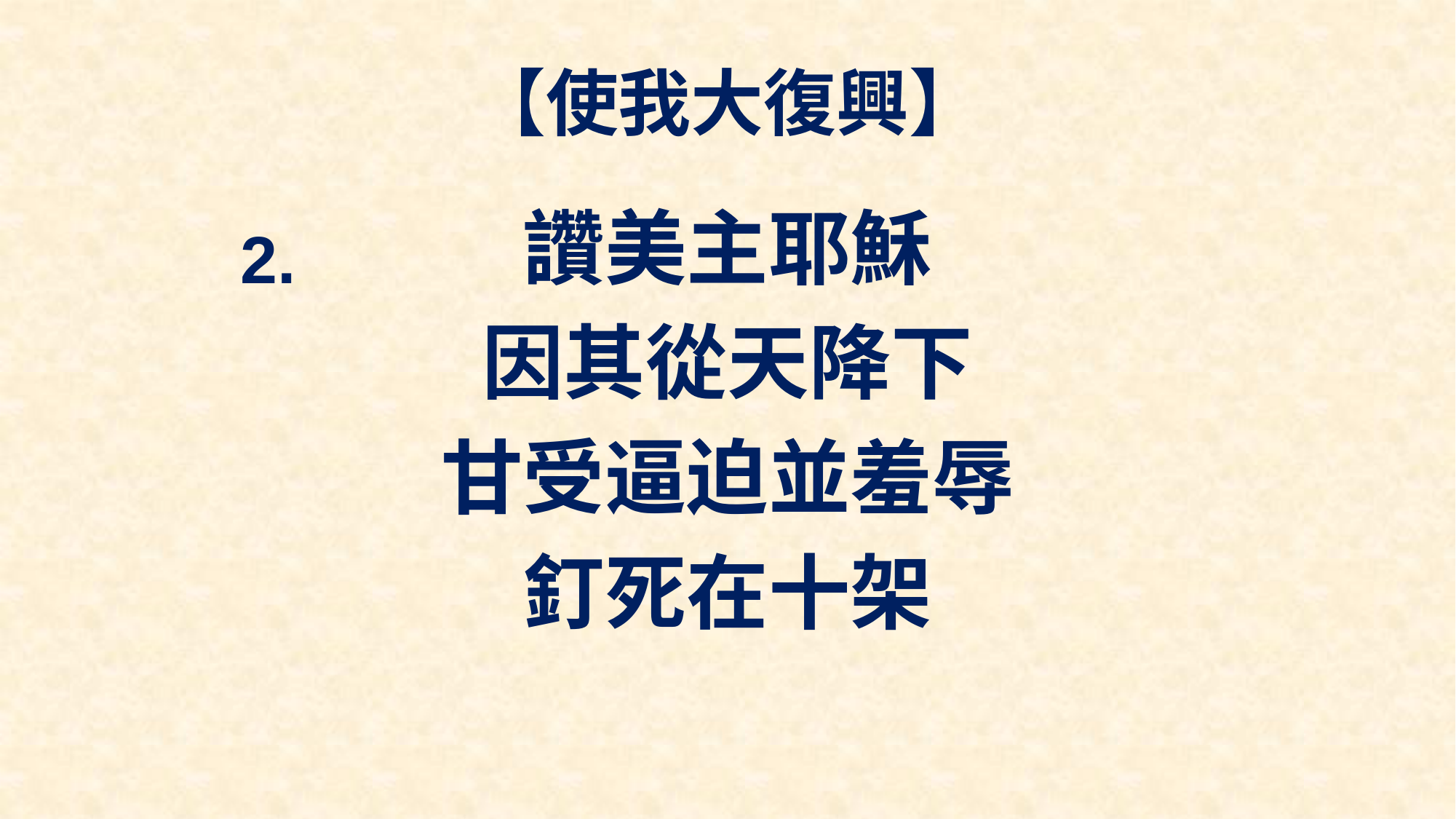

# 【使我大復興】
讚美主耶穌
因其從天降下
甘受逼迫並羞辱
釘死在十架
2.